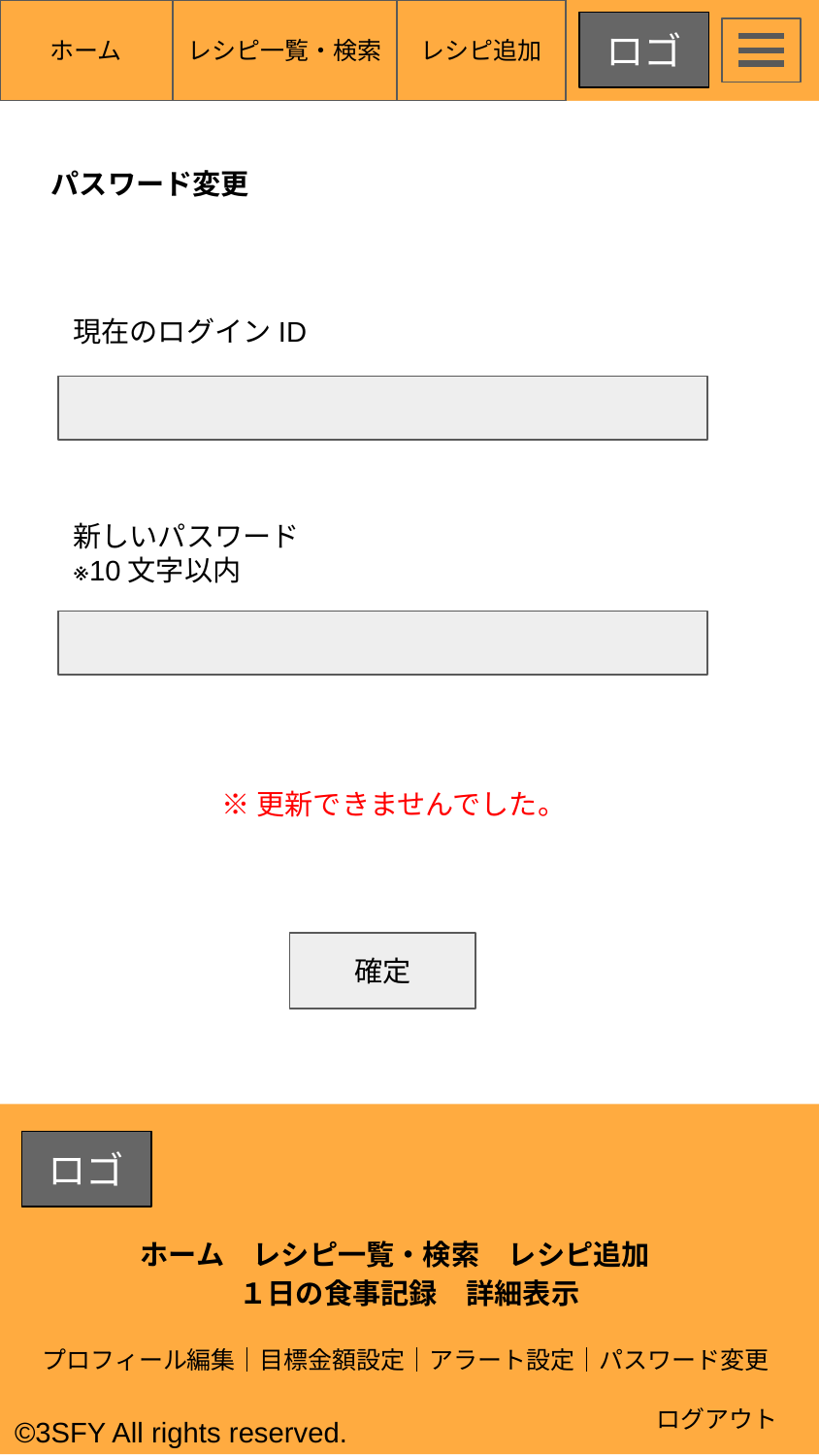

レシピ一覧・検索
レシピ登録
レシピ追加
ホーム
ロゴ
ロゴ

パスワード変更

現在のログインID

新しいパスワード
※10文字以内

※更新できませんでした。
確定

©3SFY All rights reserved.
ロゴ
ホーム　レシピ一覧・検索　レシピ追加
１日の食事記録　詳細表示
プロフィール編集｜目標金額設定｜アラート設定｜パスワード変更

ログアウト